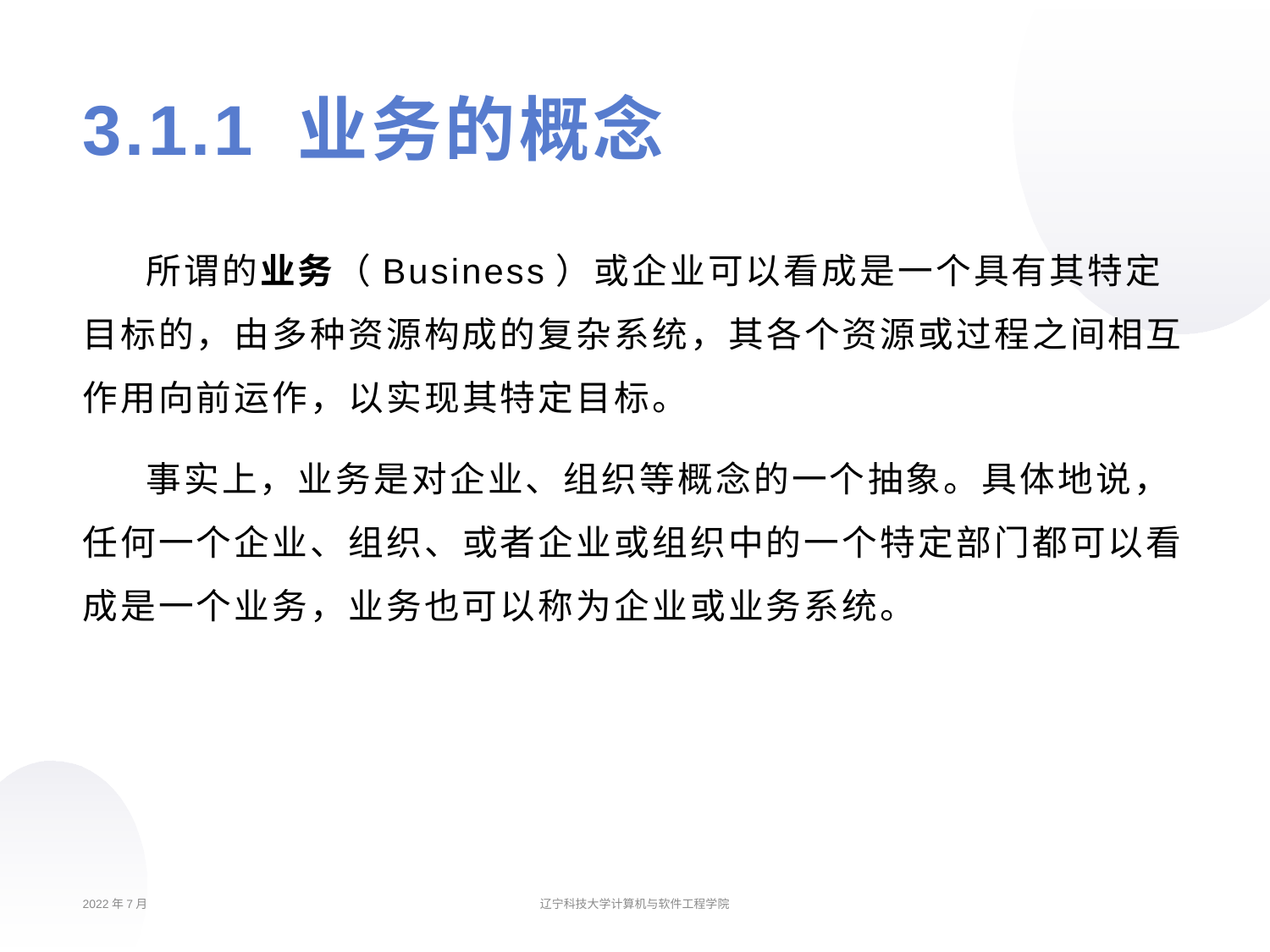

# 3.1.1 业务的概念
所谓的业务（Business）或企业可以看成是一个具有其特定目标的，由多种资源构成的复杂系统，其各个资源或过程之间相互作用向前运作，以实现其特定目标。
事实上，业务是对企业、组织等概念的一个抽象。具体地说，任何一个企业、组织、或者企业或组织中的一个特定部门都可以看成是一个业务，业务也可以称为企业或业务系统。

8
2022年7月
辽宁科技大学计算机与软件工程学院